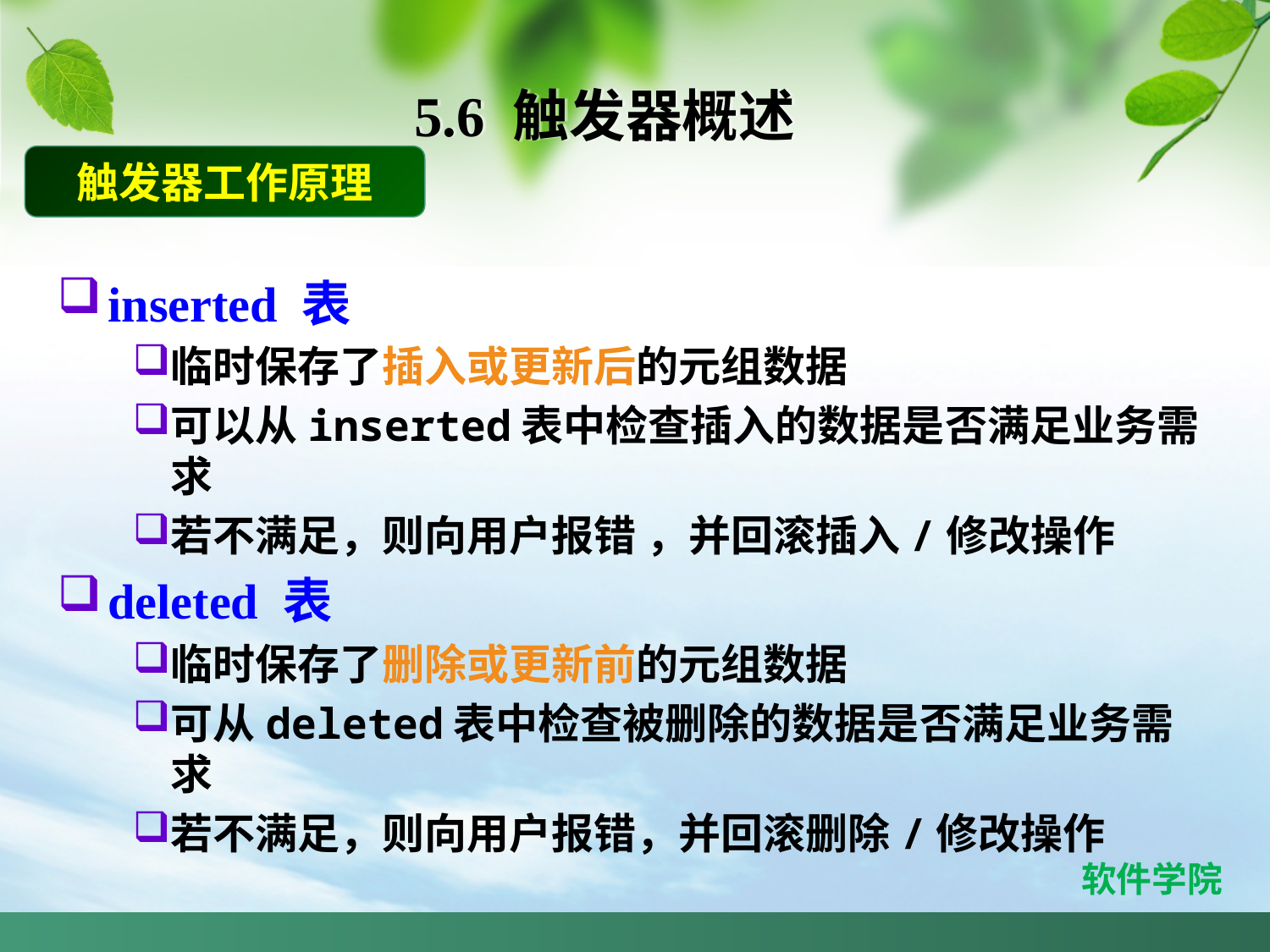

5.6 触发器概述
触发器工作原理
inserted 表
临时保存了插入或更新后的元组数据
可以从inserted表中检查插入的数据是否满足业务需求
若不满足，则向用户报错 ，并回滚插入/修改操作
deleted 表
临时保存了删除或更新前的元组数据
可从deleted表中检查被删除的数据是否满足业务需求
若不满足，则向用户报错，并回滚删除/修改操作